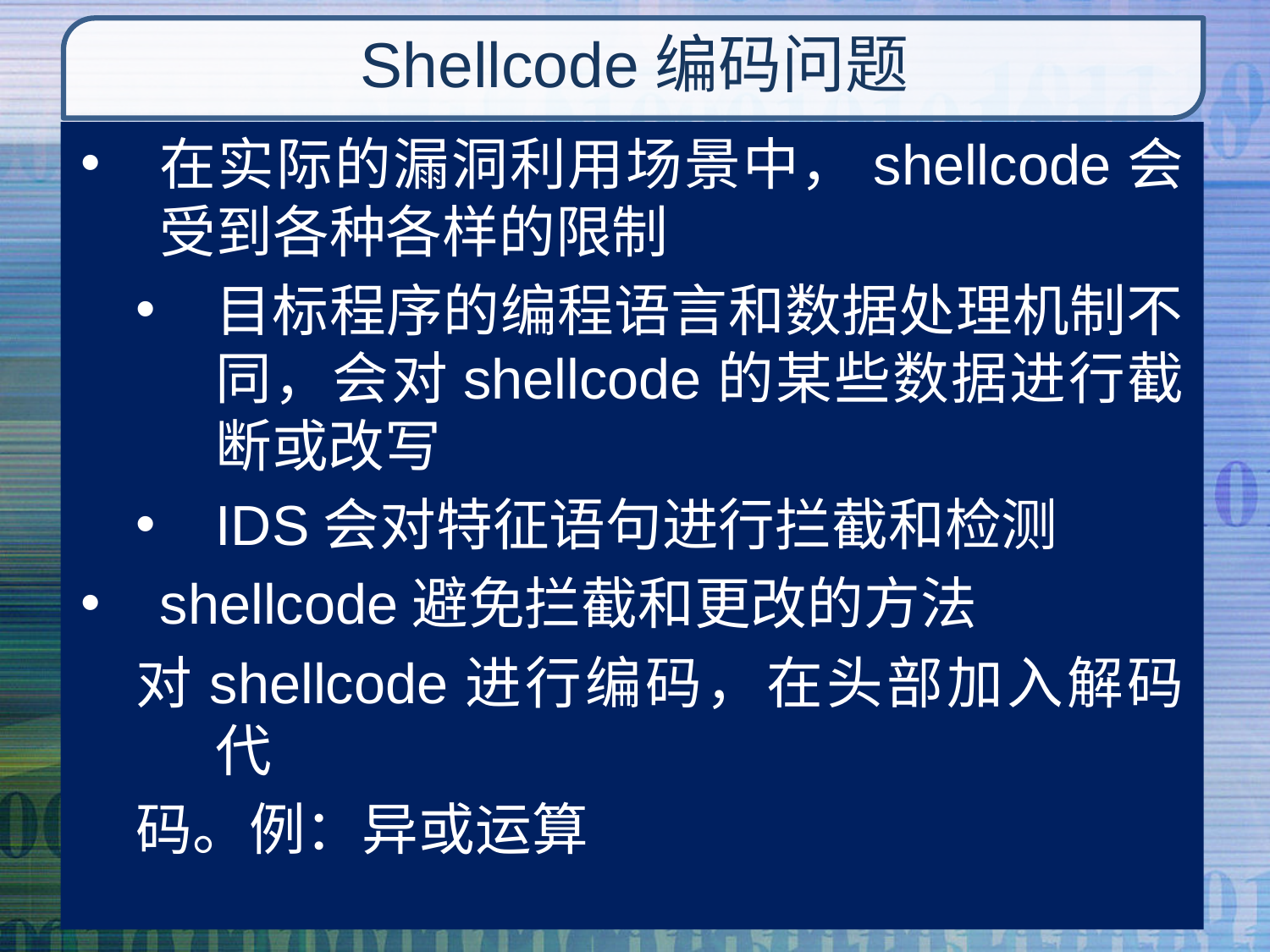

# Shellcode编码问题
在实际的漏洞利用场景中，shellcode会受到各种各样的限制
目标程序的编程语言和数据处理机制不同，会对shellcode的某些数据进行截断或改写
IDS会对特征语句进行拦截和检测
shellcode避免拦截和更改的方法
对shellcode进行编码，在头部加入解码代
码。例：异或运算